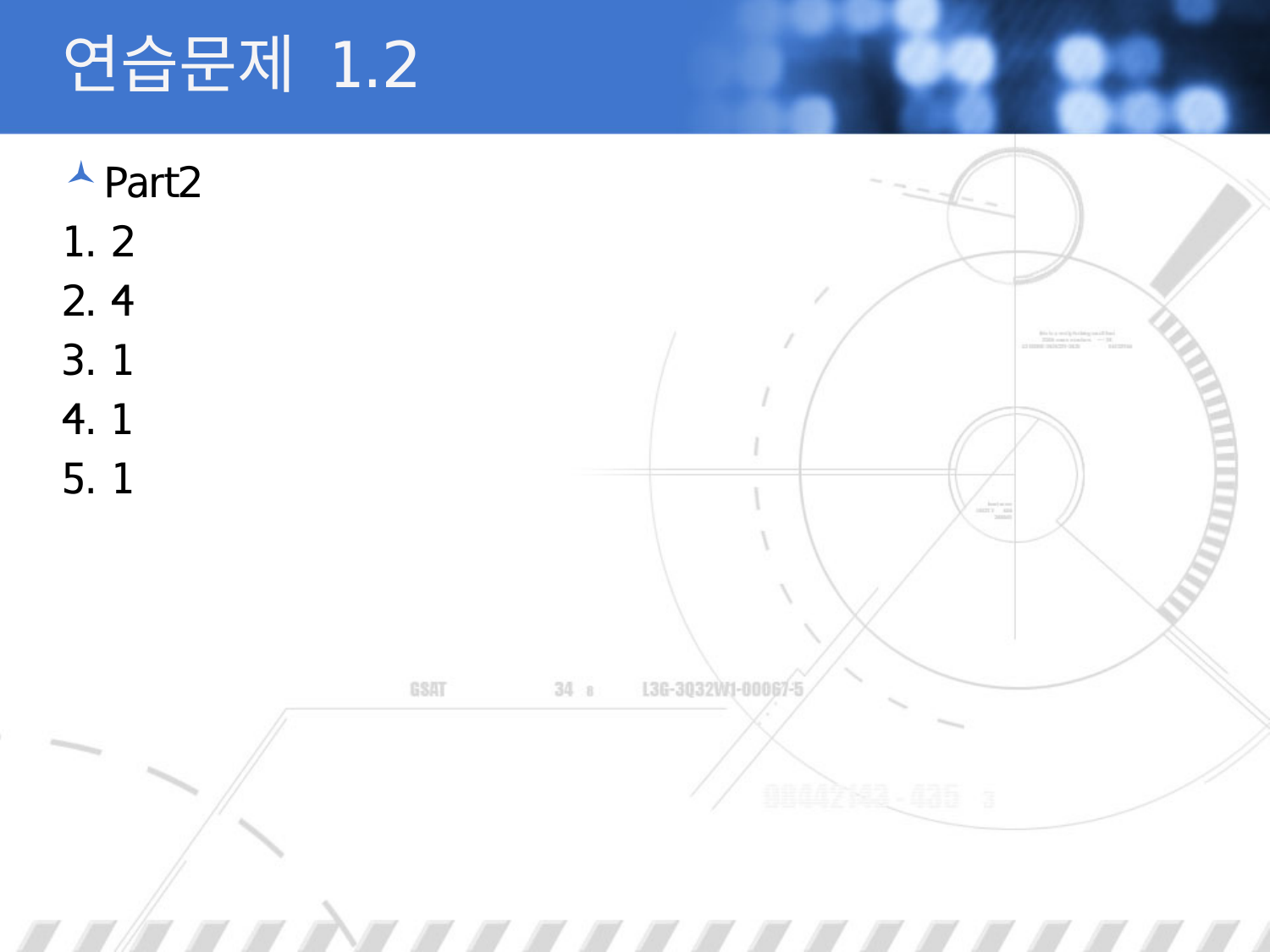

# 연습문제 1.2
Part2
1. 2
2. 4
3. 1
4. 1
5. 1